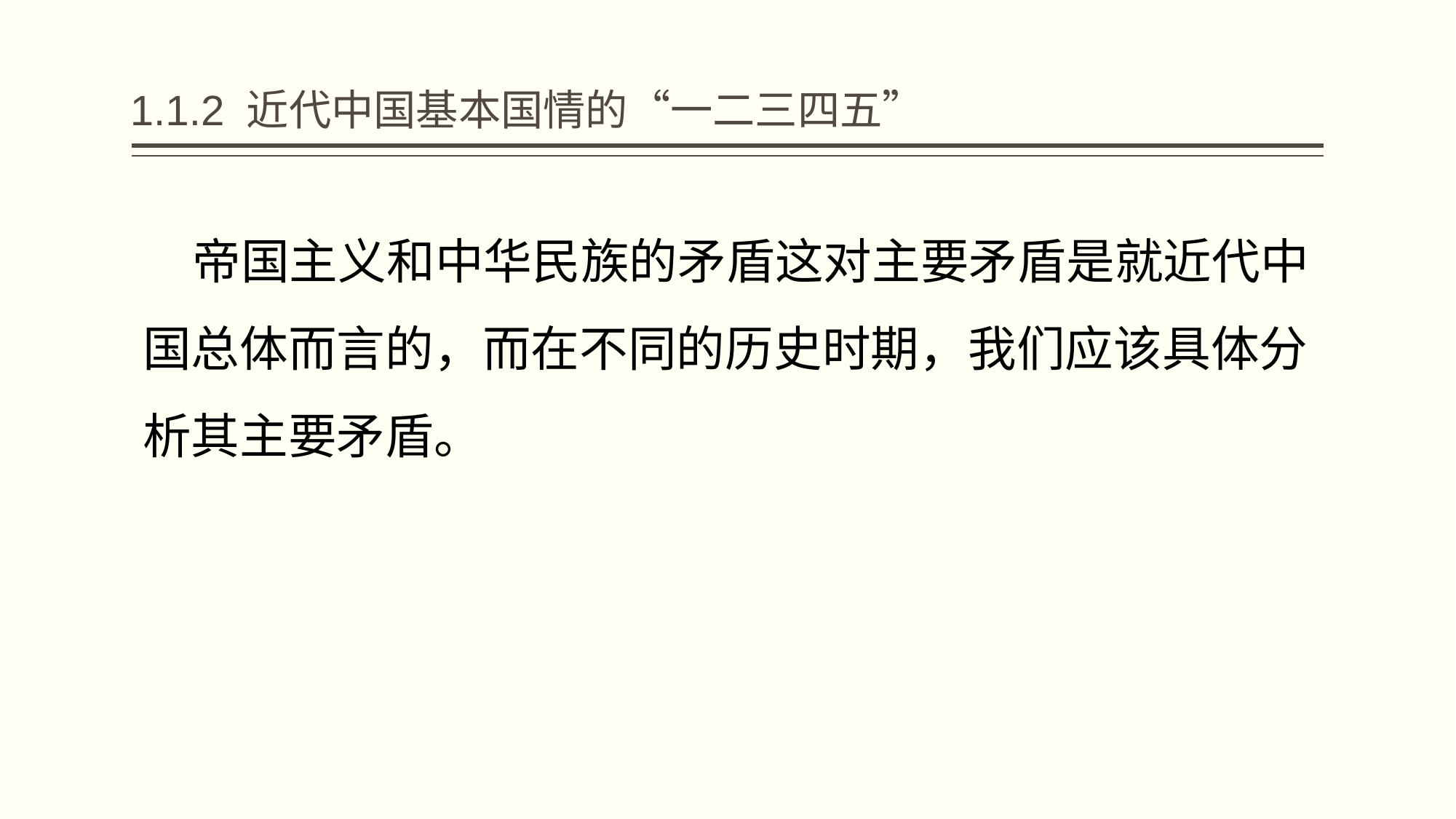

# 1.1.2 近代中国基本国情的“一二三四五”
     帝国主义和中华民族的矛盾这对主要矛盾是就近代中国总体而言的，而在不同的历史时期，我们应该具体分析其主要矛盾。